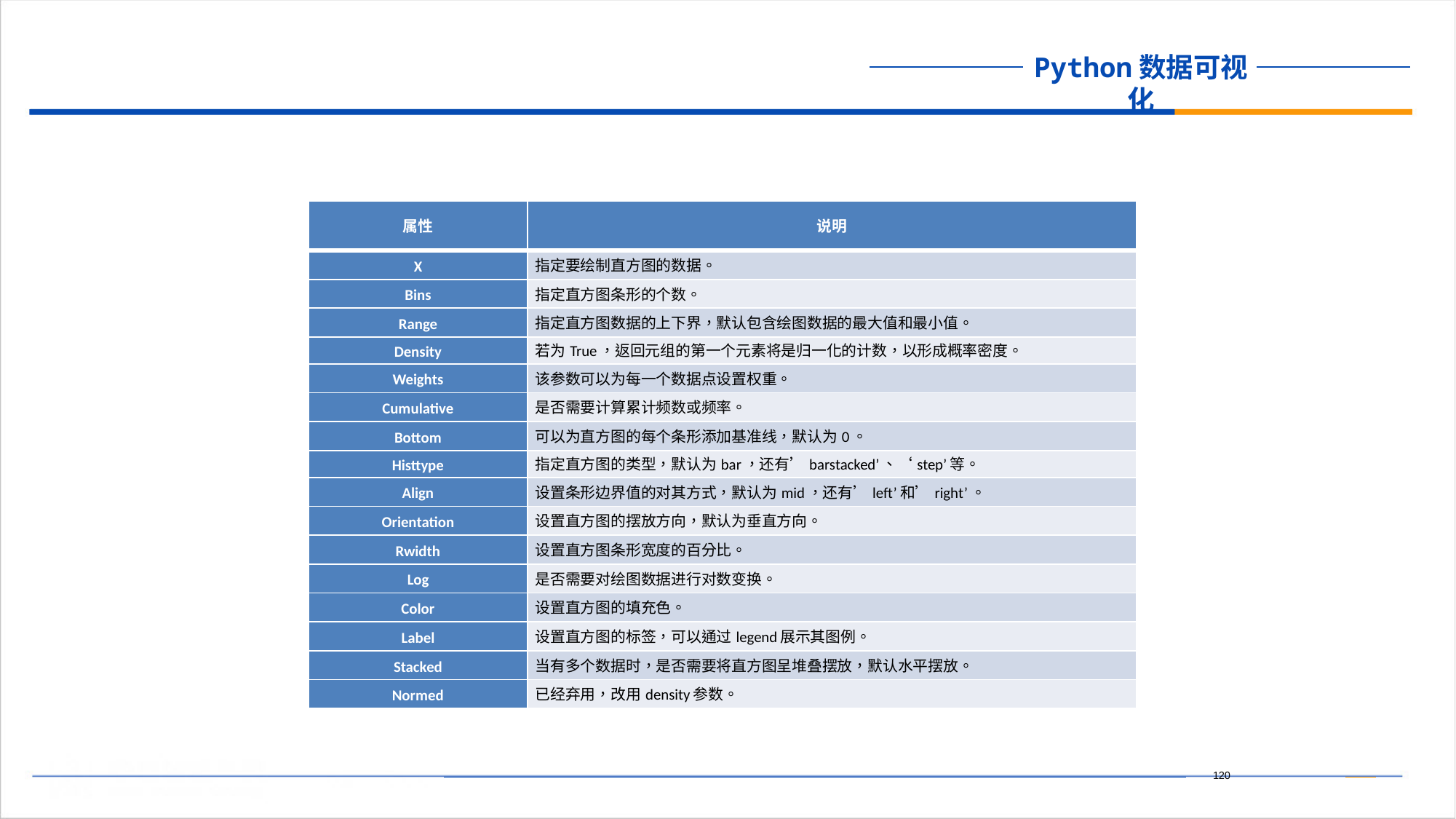

| 属性 | 说明 |
| --- | --- |
| X | 指定要绘制直方图的数据。 |
| Bins | 指定直方图条形的个数。 |
| Range | 指定直方图数据的上下界，默认包含绘图数据的最大值和最小值。 |
| Density | 若为True，返回元组的第一个元素将是归一化的计数，以形成概率密度。 |
| Weights | 该参数可以为每一个数据点设置权重。 |
| Cumulative | 是否需要计算累计频数或频率。 |
| Bottom | 可以为直方图的每个条形添加基准线，默认为0。 |
| Histtype | 指定直方图的类型，默认为bar，还有’barstacked’、‘step’等。 |
| Align | 设置条形边界值的对其方式，默认为mid，还有’left’和’right’。 |
| Orientation | 设置直方图的摆放方向，默认为垂直方向。 |
| Rwidth | 设置直方图条形宽度的百分比。 |
| Log | 是否需要对绘图数据进行对数变换。 |
| Color | 设置直方图的填充色。 |
| Label | 设置直方图的标签，可以通过legend展示其图例。 |
| Stacked | 当有多个数据时，是否需要将直方图呈堆叠摆放，默认水平摆放。 |
| Normed | 已经弃用，改用density参数。 |